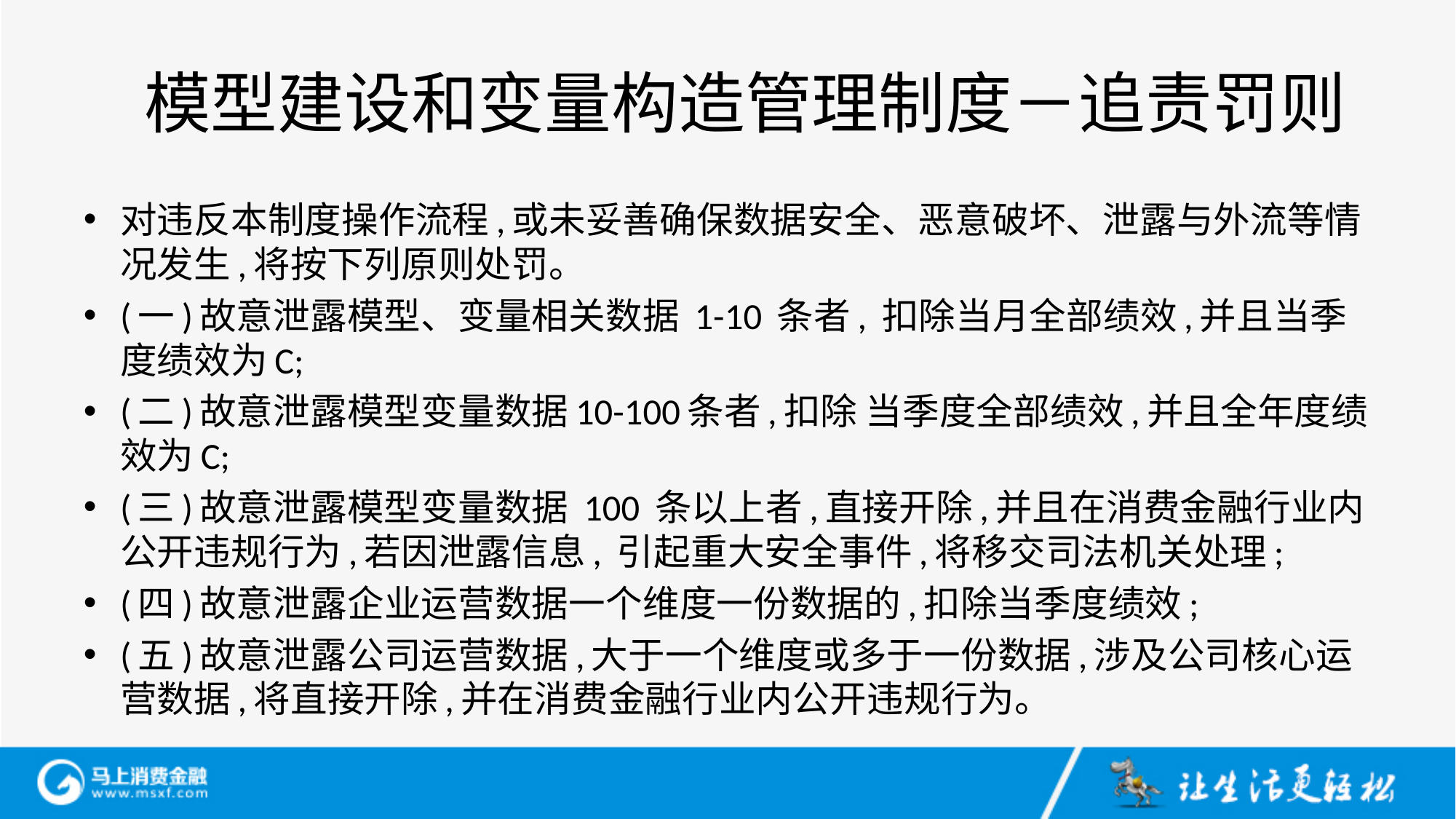

# 模型建设和变量构造管理制度－追责罚则
对违反本制度操作流程,或未妥善确保数据安全、恶意破坏、泄露与外流等情况发生,将按下列原则处罚。
(一)故意泄露模型、变量相关数据 1-10 条者, 扣除当月全部绩效,并且当季度绩效为C;
(二)故意泄露模型变量数据10-100条者,扣除 当季度全部绩效,并且全年度绩效为C;
(三)故意泄露模型变量数据 100 条以上者,直接开除,并且在消费金融行业内公开违规行为,若因泄露信息, 引起重大安全事件,将移交司法机关处理;
(四)故意泄露企业运营数据一个维度一份数据的,扣除当季度绩效;
(五)故意泄露公司运营数据,大于一个维度或多于一份数据,涉及公司核心运营数据,将直接开除,并在消费金融行业内公开违规行为。